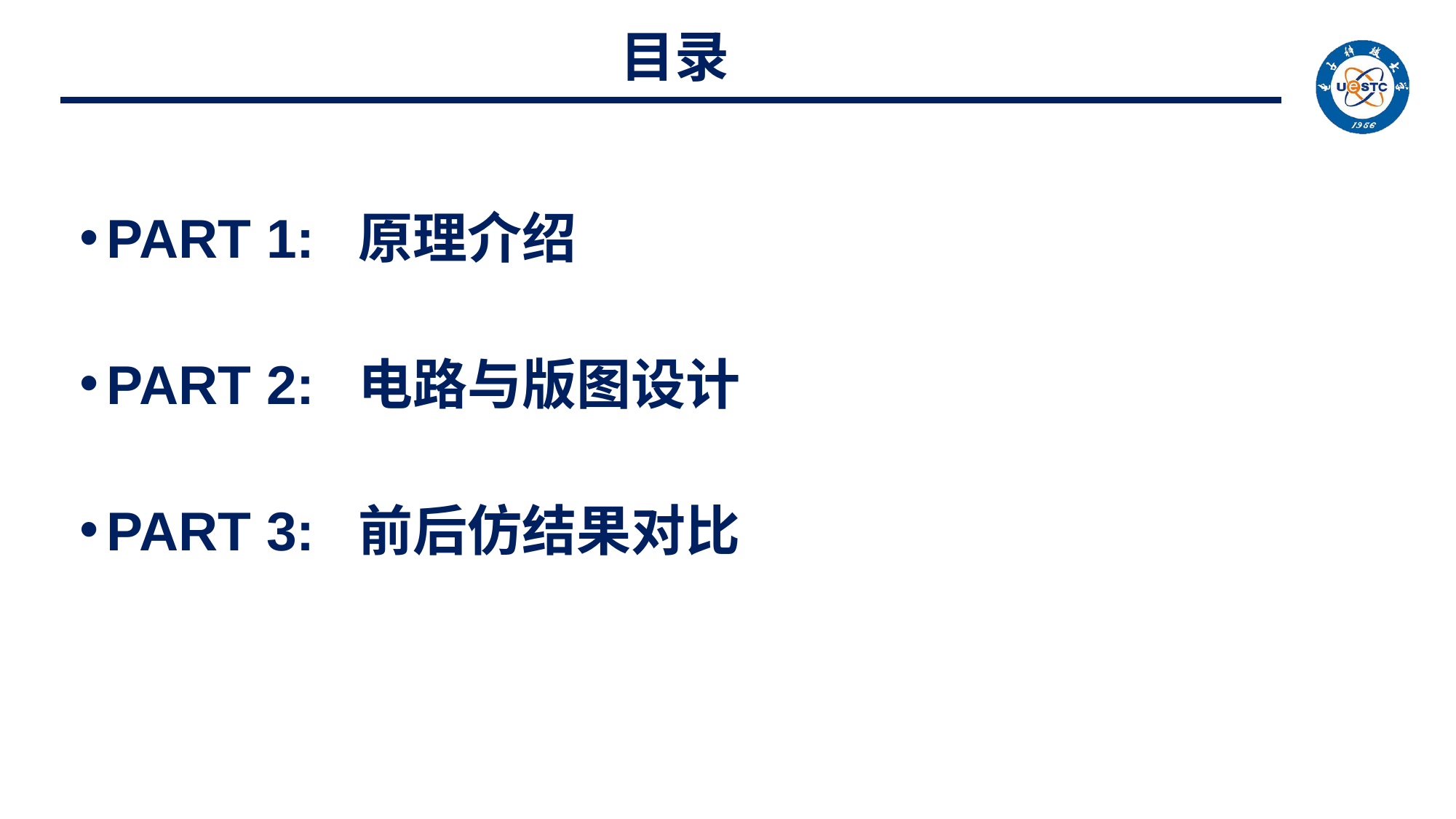

# 目录
PART 1:  原理介绍
PART 2:  电路与版图设计
PART 3:  前后仿结果对比